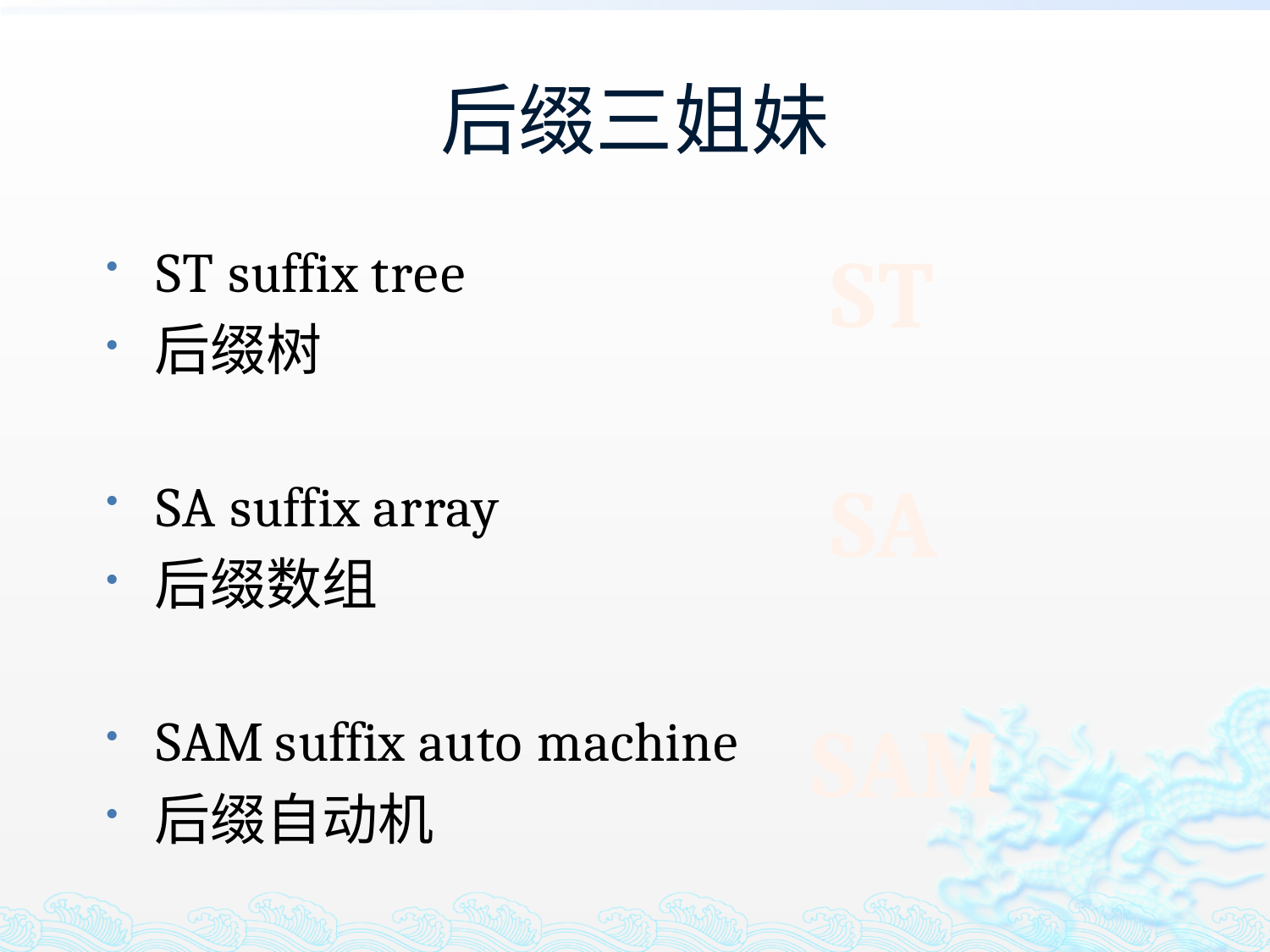

# 后缀三姐妹
ST
ST suffix tree
后缀树

SA suffix array
后缀数组

SAM suffix auto machine
后缀自动机

SA
SAM